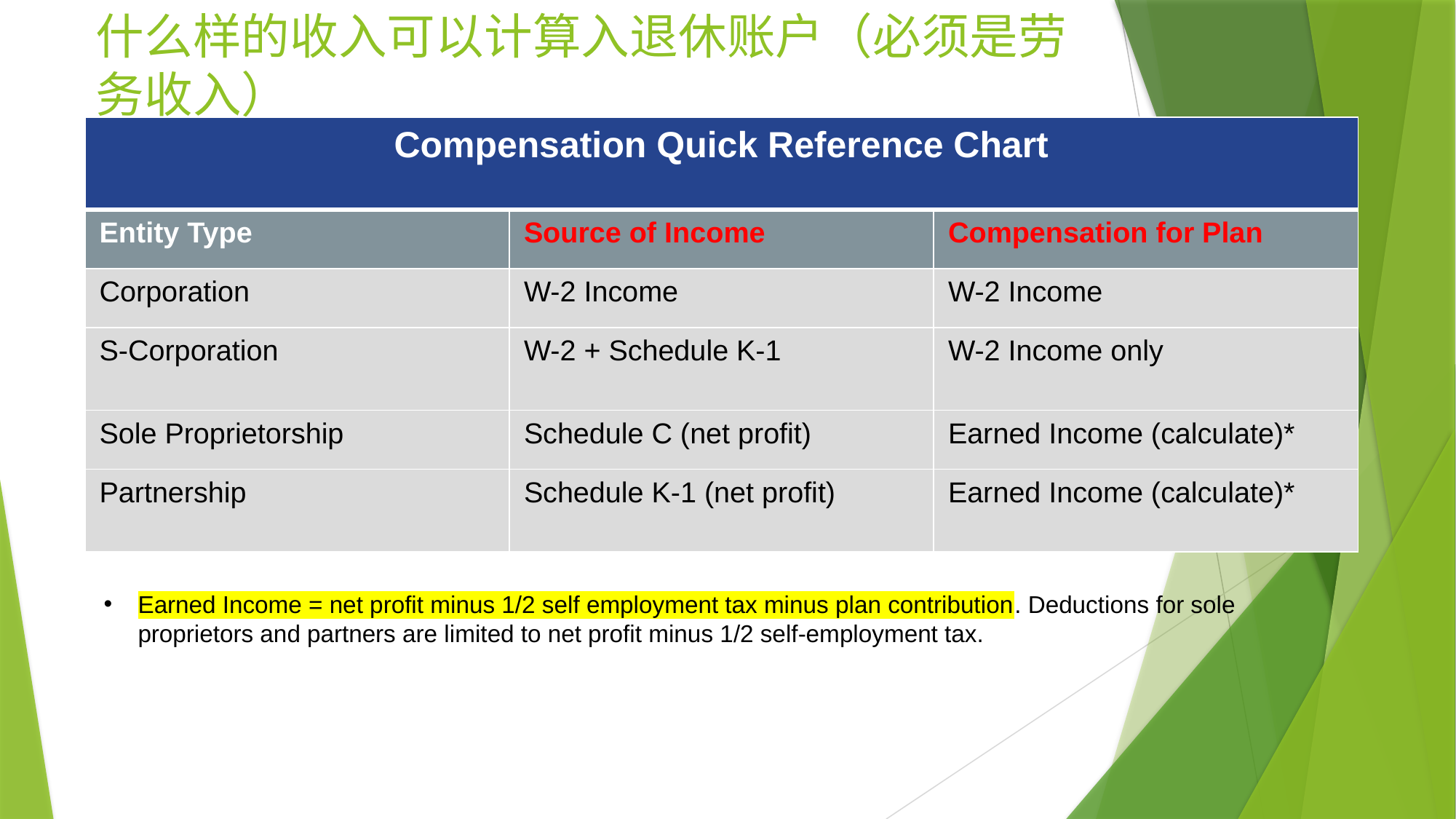

# 什么样的收入可以计算入退休账户（必须是劳务收入）
| Compensation Quick Reference Chart |  |  |
| --- | --- | --- |
| Entity Type | Source of Income | Compensation for Plan |
| Corporation | W-2 Income | W-2 Income |
| S-Corporation | W-2 + Schedule K-1 | W-2 Income only |
| Sole Proprietorship | Schedule C (net profit) | Earned Income (calculate)\* |
| Partnership | Schedule K-1 (net profit) | Earned Income (calculate)\* |

Earned Income = net profit minus 1/2 self employment tax minus plan contribution. Deductions for sole proprietors and partners are limited to net profit minus 1/2 self-employment tax.